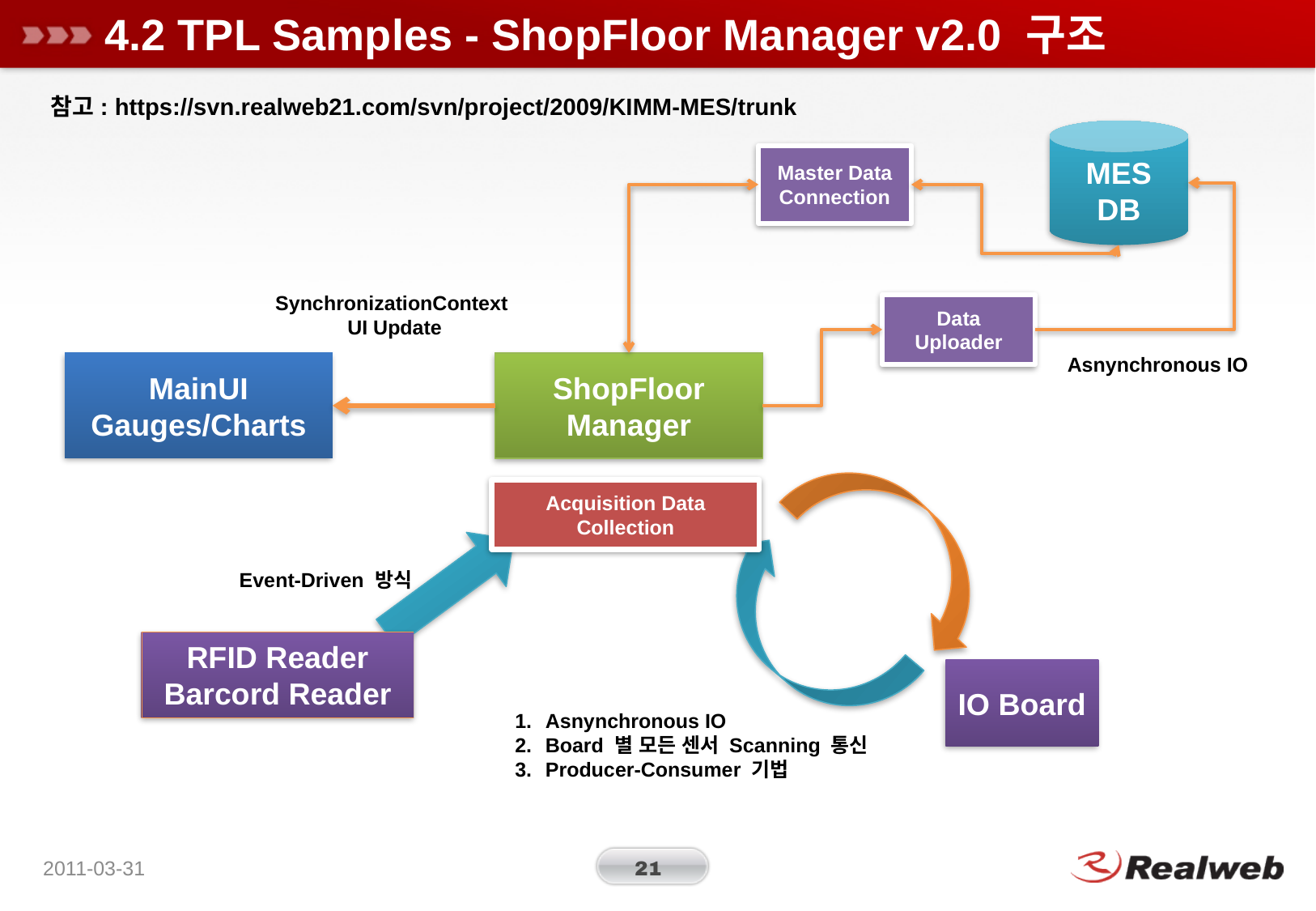

# 4.2 TPL Samples - ShopFloor Manager v2.0 구조
참고: https://svn.realweb21.com/svn/project/2009/KIMM-MES/trunk
MES DB
Master Data Connection
SynchronizationContext  UI Update
Data Uploader
Asnynchronous IO
MainUI Gauges/Charts
ShopFloor Manager

Acquisition Data Collection

Event-Driven 방식
RFID Reader Barcord Reader
IO Board
Asnynchronous IO
Board 별 모든 센서 Scanning 통신
Producer-Consumer 기법
2011-03-31
21